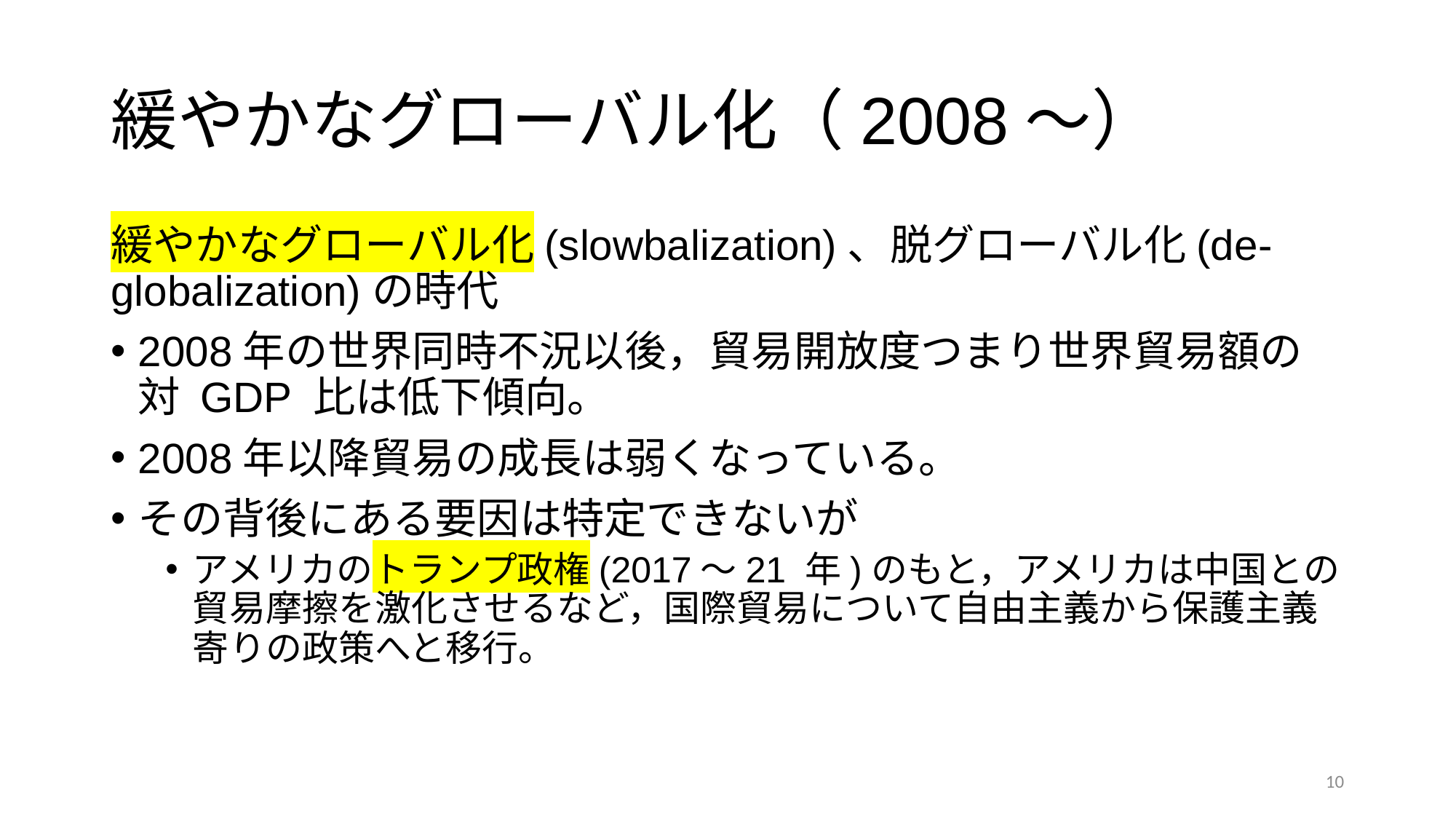

# 緩やかなグローバル化（2008〜）
緩やかなグローバル化(slowbalization)、脱グローバル化(de- globalization)の時代
2008年の世界同時不況以後，貿易開放度つまり世界貿易額の対 GDP 比は低下傾向。
2008年以降貿易の成長は弱くなっている。
その背後にある要因は特定できないが
アメリカのトランプ政権(2017〜21 年)のもと，アメリカは中国との貿易摩擦を激化させるなど，国際貿易について自由主義から保護主義寄りの政策へと移行。
10